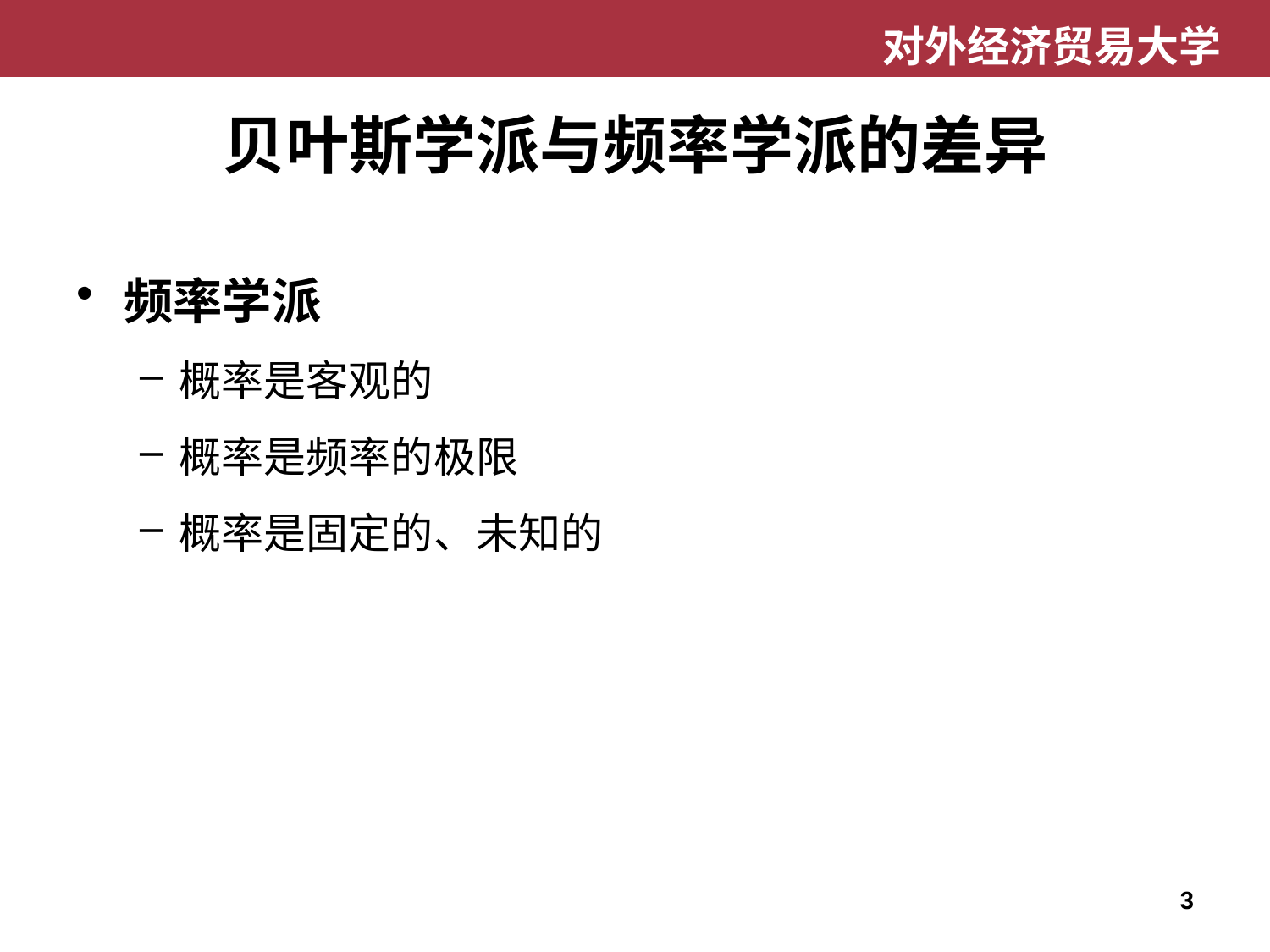

# 贝叶斯学派与频率学派的差异
频率学派
概率是客观的
概率是频率的极限
概率是固定的、未知的

3